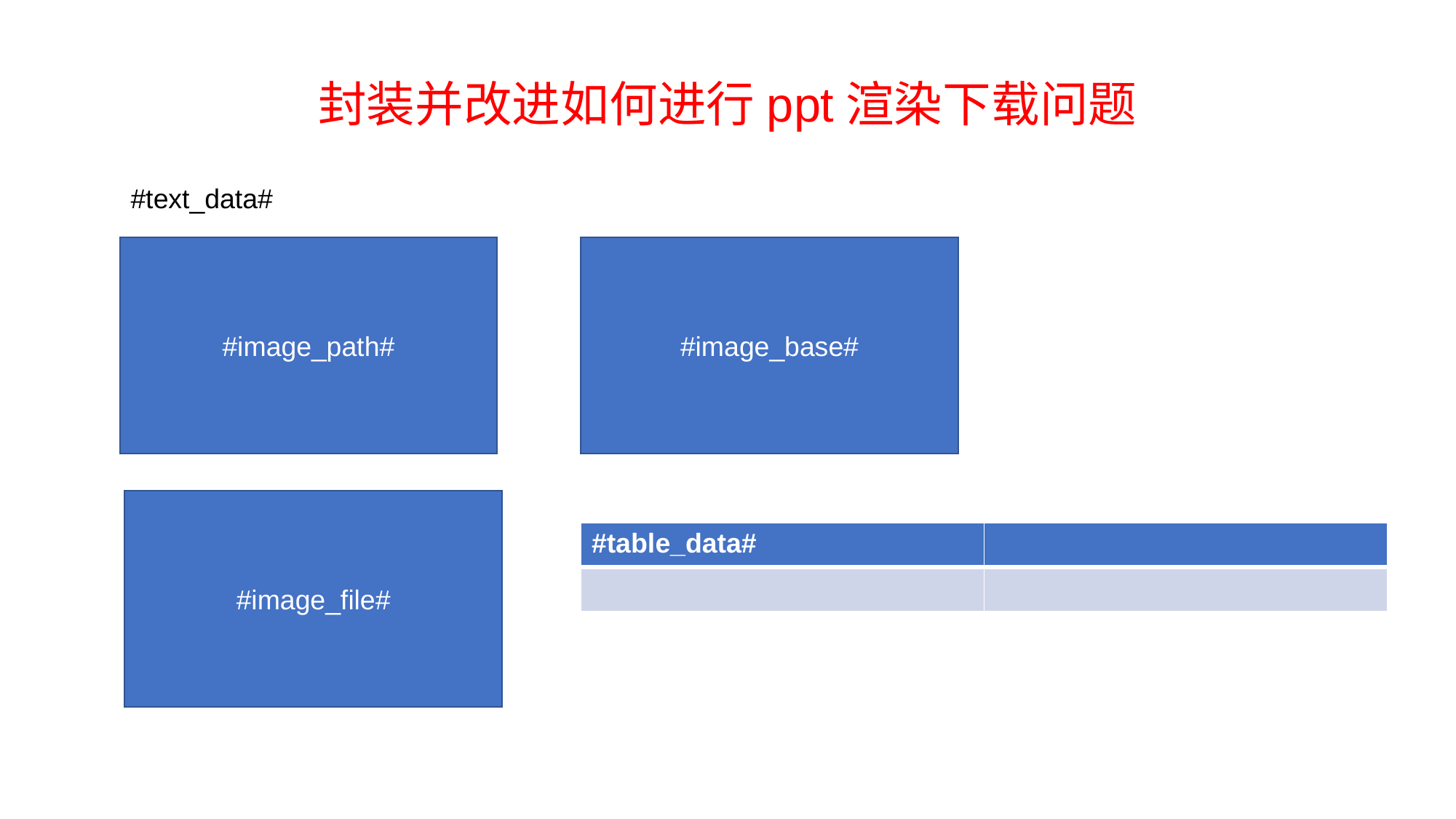

封装并改进如何进行ppt渲染下载问题
#text_data#
#image_path#
#image_base#
#image_file#
| #table\_data# |  |
| --- | --- |
|  |  |